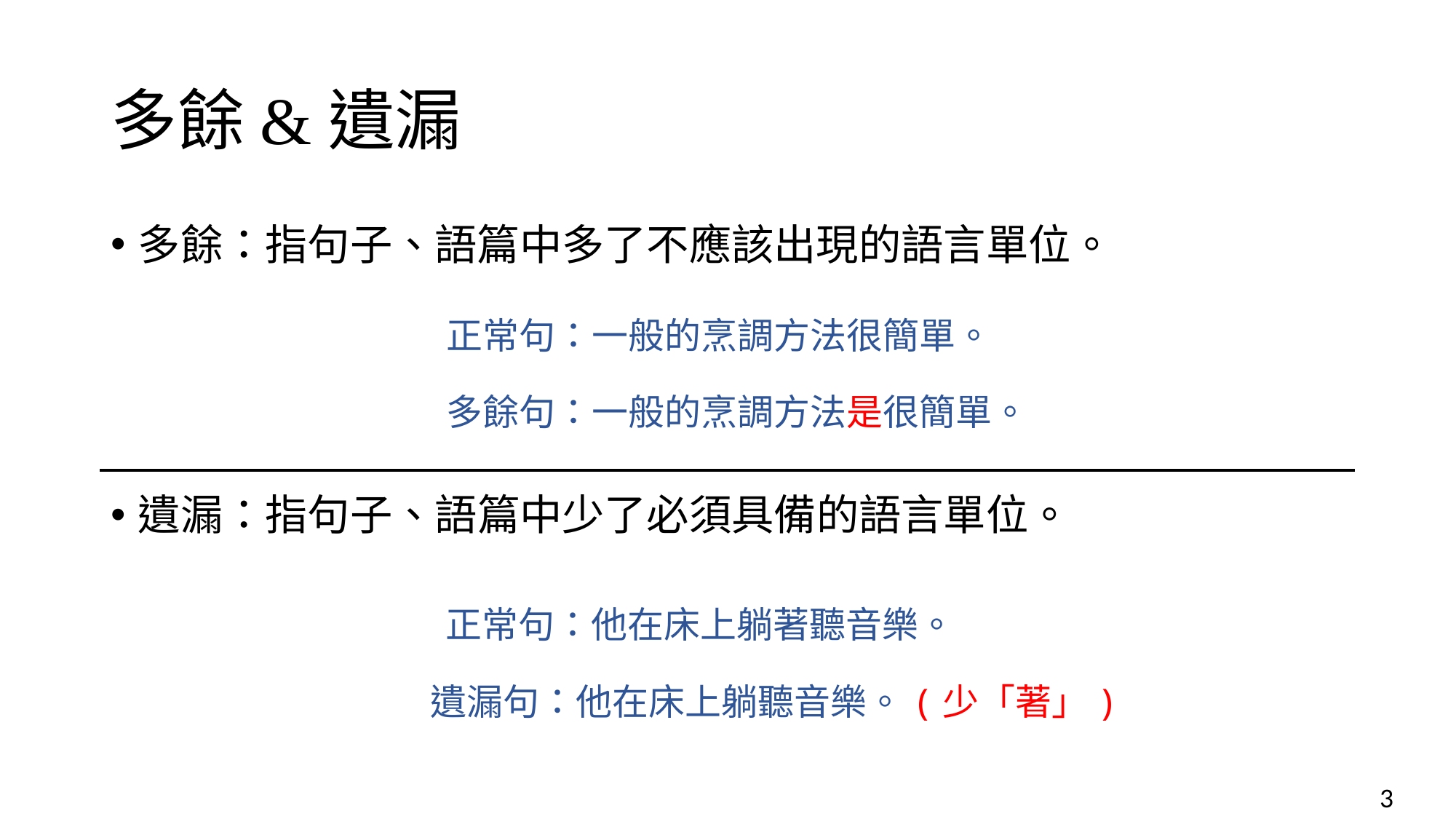

# 多餘&遺漏
多餘：指句子、語篇中多了不應該出現的語言單位。
正常句：一般的烹調方法很簡單。
多餘句：一般的烹調方法是很簡單。
遺漏：指句子、語篇中少了必須具備的語言單位。

正常句：他在床上躺著聽音樂。
遺漏句：他在床上躺聽音樂。(少「著」)
3